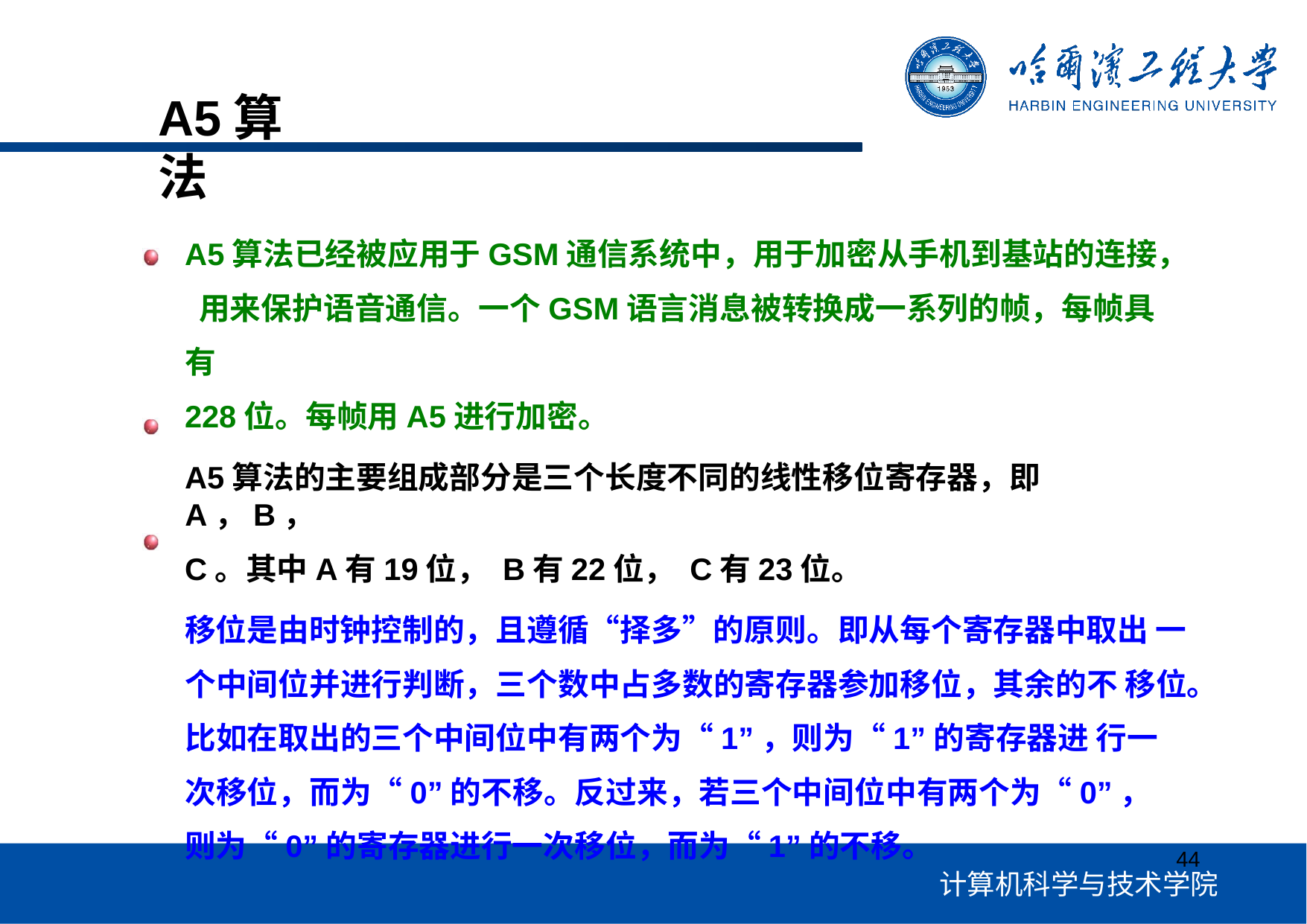

# A5算法
A5算法已经被应用于GSM通信系统中，用于加密从手机到基站的连接，  用来保护语音通信。一个GSM语言消息被转换成一系列的帧，每帧具有
228位。每帧用A5进行加密。
A5算法的主要组成部分是三个长度不同的线性移位寄存器，即A，B，
C。其中A有19位， B有22位， C有23位。
移位是由时钟控制的，且遵循“择多”的原则。即从每个寄存器中取出 一个中间位并进行判断，三个数中占多数的寄存器参加移位，其余的不 移位。比如在取出的三个中间位中有两个为“1”，则为“1”的寄存器进 行一次移位，而为“0”的不移。反过来，若三个中间位中有两个为“0”，  则为“0”的寄存器进行一次移位，而为“1”的不移。

44